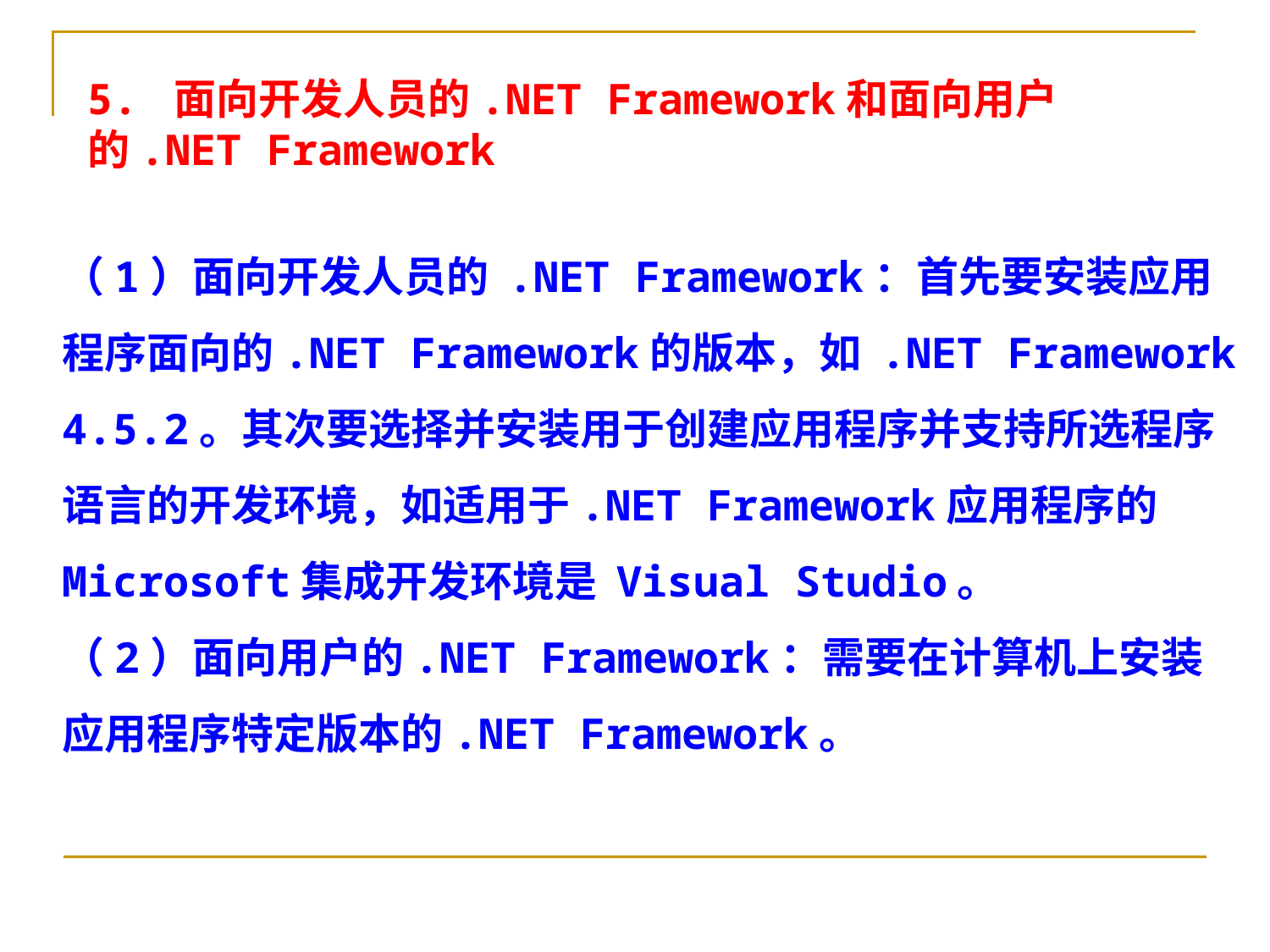

5. 面向开发人员的.NET Framework和面向用户的.NET Framework
（1）面向开发人员的 .NET Framework：首先要安装应用程序面向的.NET Framework的版本，如 .NET Framework 4.5.2。其次要选择并安装用于创建应用程序并支持所选程序语言的开发环境，如适用于.NET Framework应用程序的Microsoft集成开发环境是 Visual Studio。
（2）面向用户的.NET Framework：需要在计算机上安装应用程序特定版本的.NET Framework。